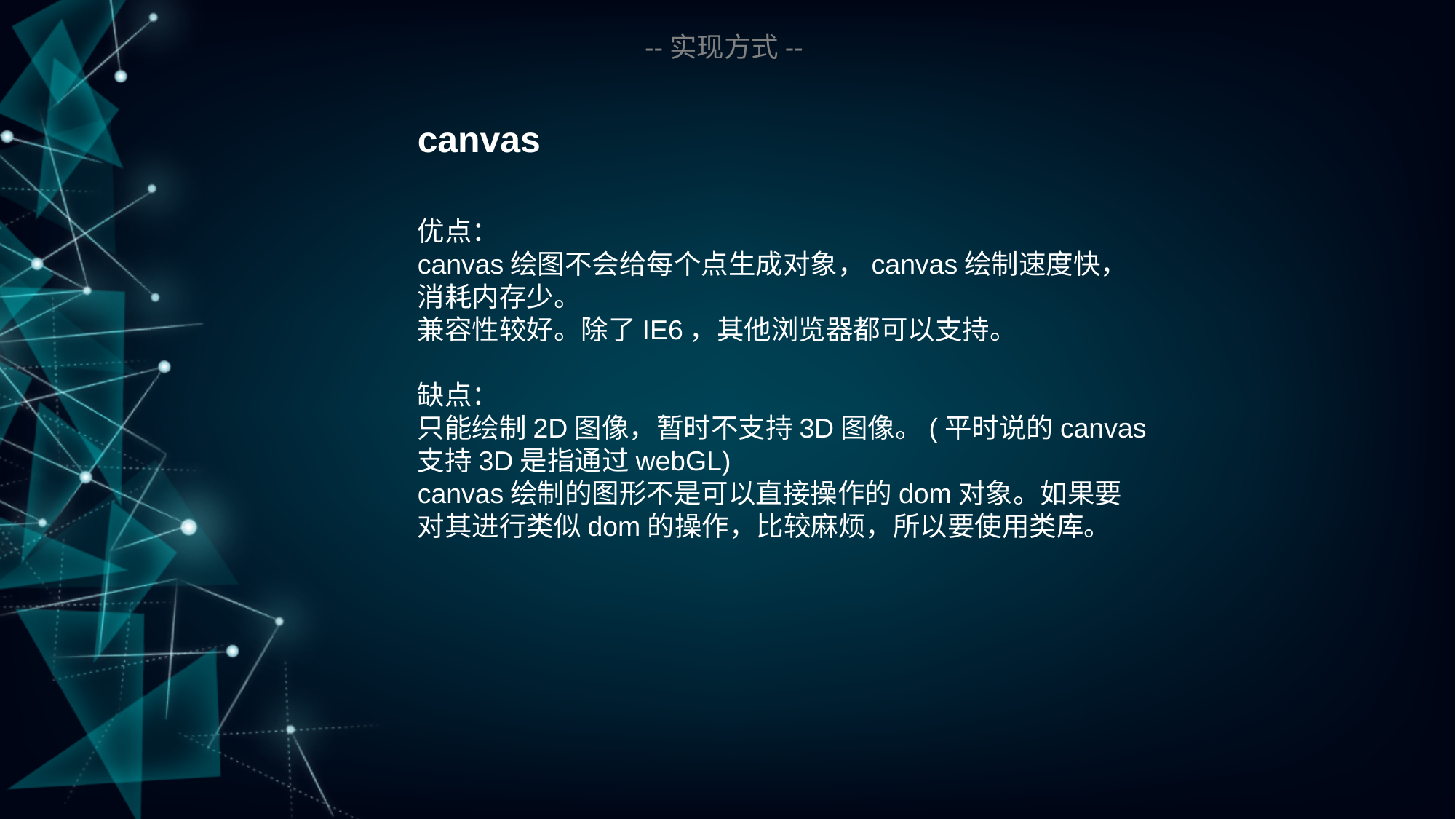

--实现方式--
canvas
优点：
canvas绘图不会给每个点生成对象，canvas绘制速度快，消耗内存少。
兼容性较好。除了IE6，其他浏览器都可以支持。

缺点：
只能绘制2D图像，暂时不支持3D图像。(平时说的canvas支持3D是指通过webGL)
canvas绘制的图形不是可以直接操作的dom对象。如果要对其进行类似dom的操作，比较麻烦，所以要使用类库。